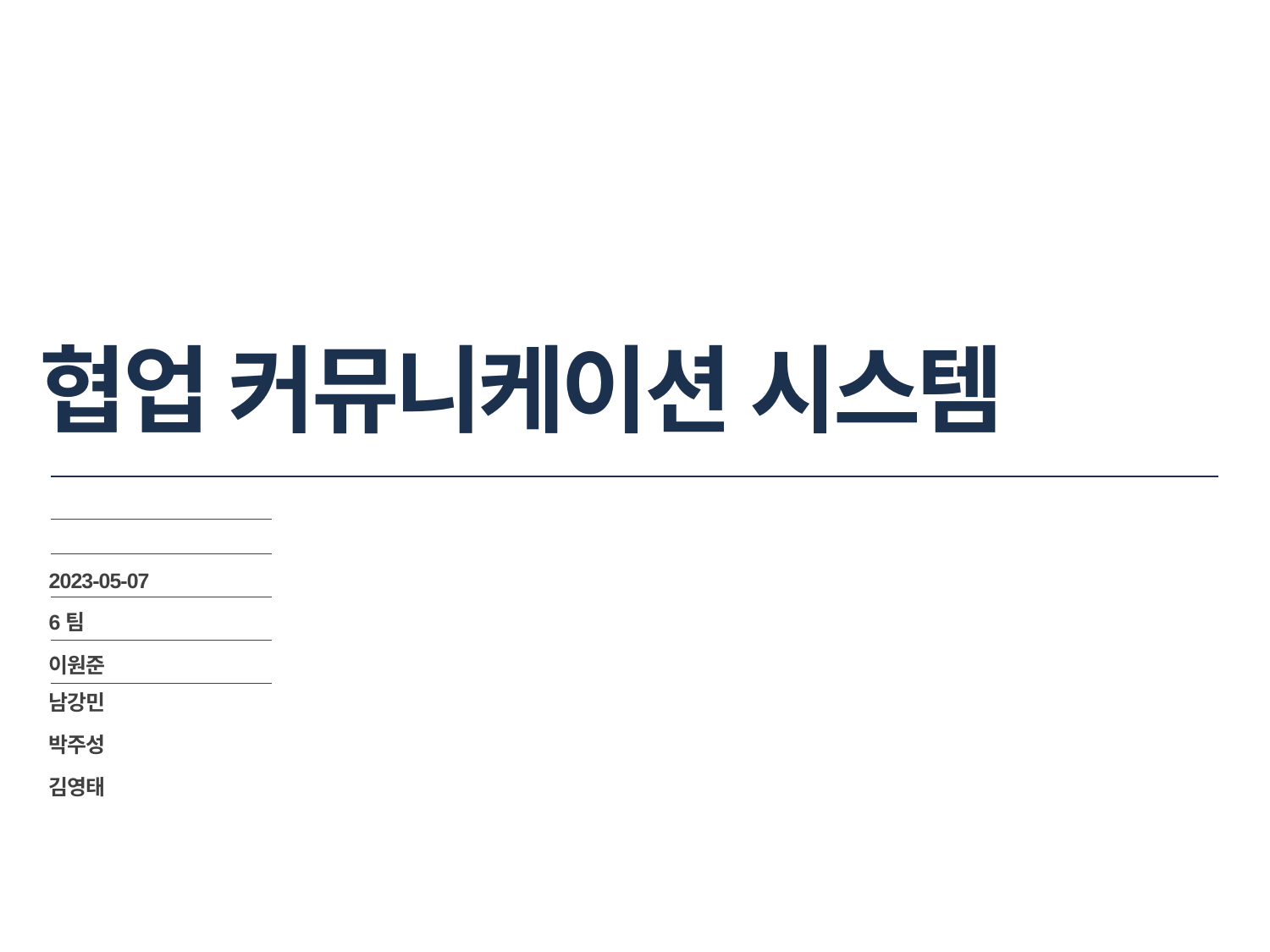

# 협업 커뮤니케이션 시스템
2023-05-07
6팀
이원준
남강민
박주성
김영태